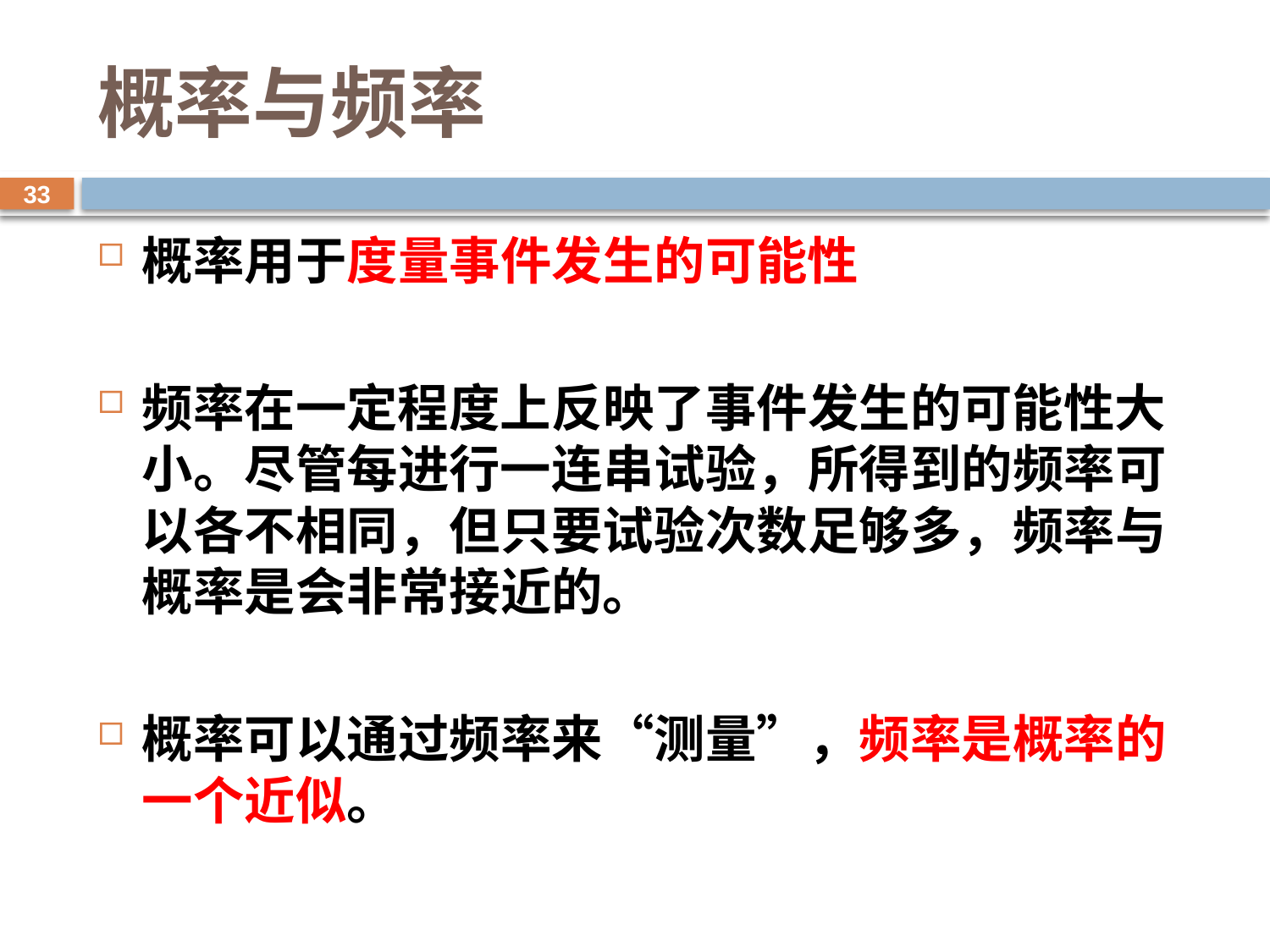

# 概率与频率
33
概率用于度量事件发生的可能性

频率在一定程度上反映了事件发生的可能性大小。尽管每进行一连串试验，所得到的频率可以各不相同，但只要试验次数足够多，频率与概率是会非常接近的。

概率可以通过频率来“测量”，频率是概率的一个近似。